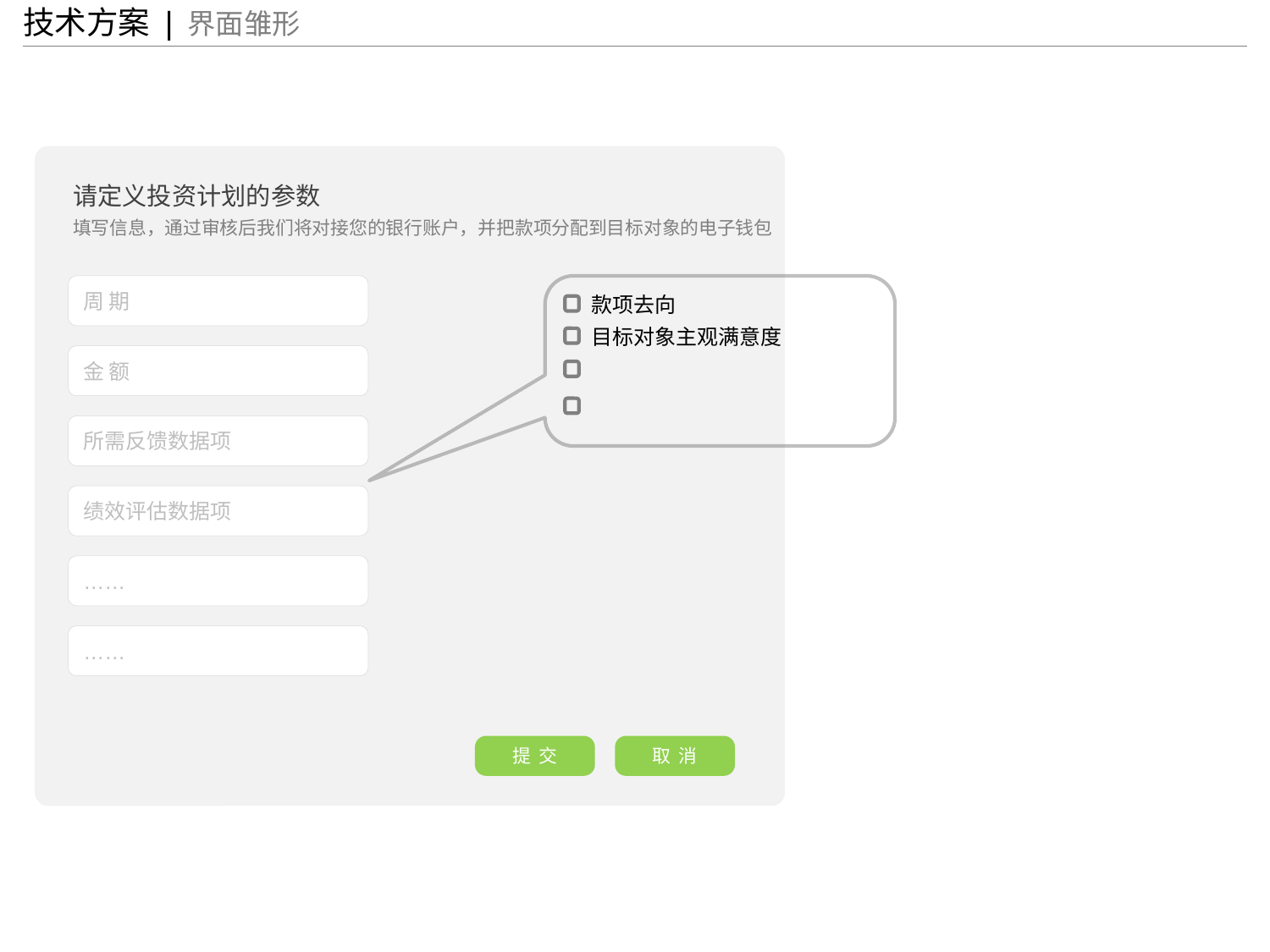

技术方案 | 界面雏形

请定义投资计划的参数
填写信息，通过审核后我们将对接您的银行账户，并把款项分配到目标对象的电子钱包
周 期
金 额
所需反馈数据项
绩效评估数据项
……
……
取  消

款项去向

目标对象主观满意度

提  交